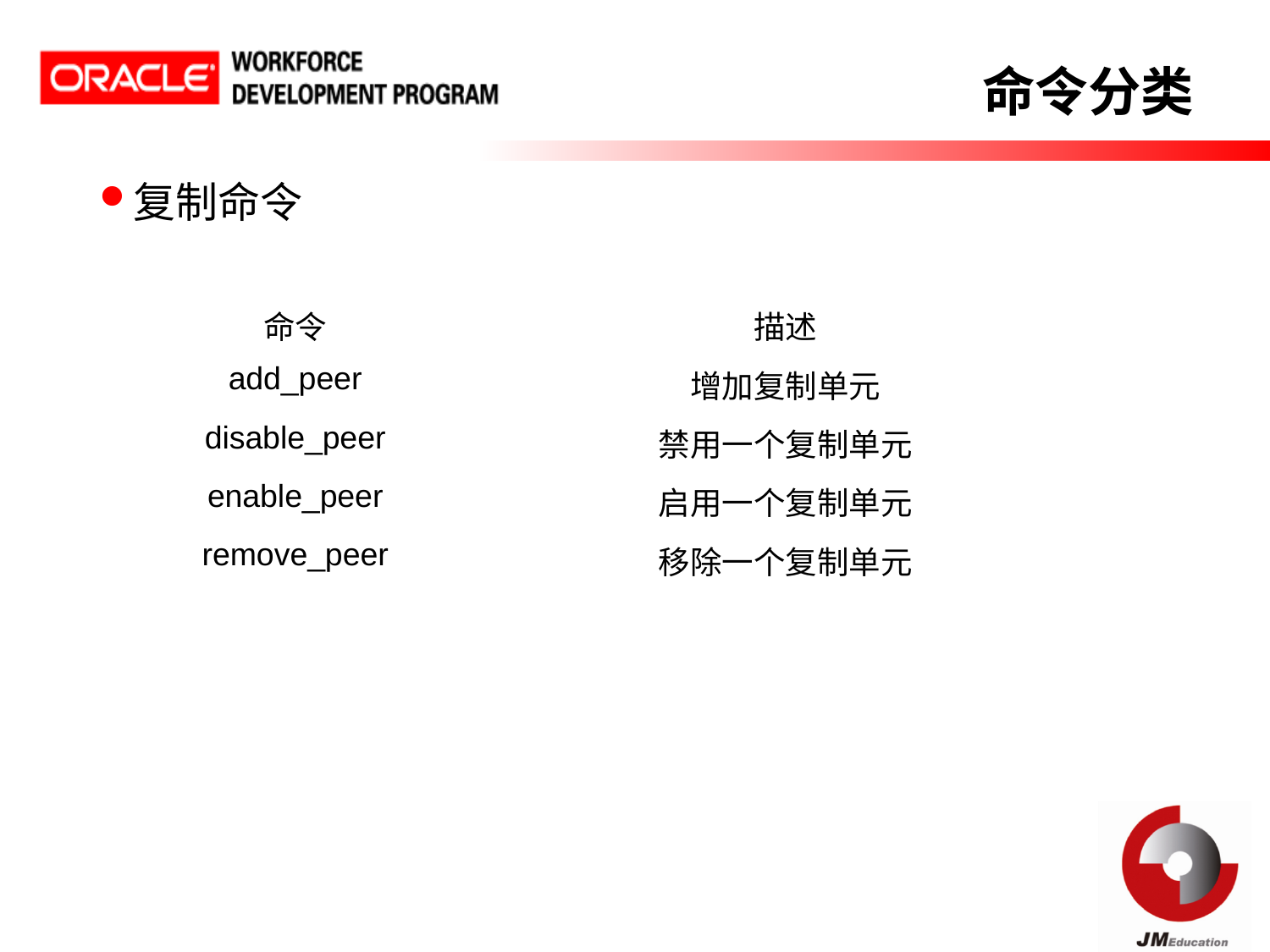

命令分类
复制命令
| 命令 | 描述 |
| --- | --- |
| add\_peer | 增加复制单元 |
| disable\_peer | 禁用一个复制单元 |
| enable\_peer | 启用一个复制单元 |
| remove\_peer | 移除一个复制单元 |